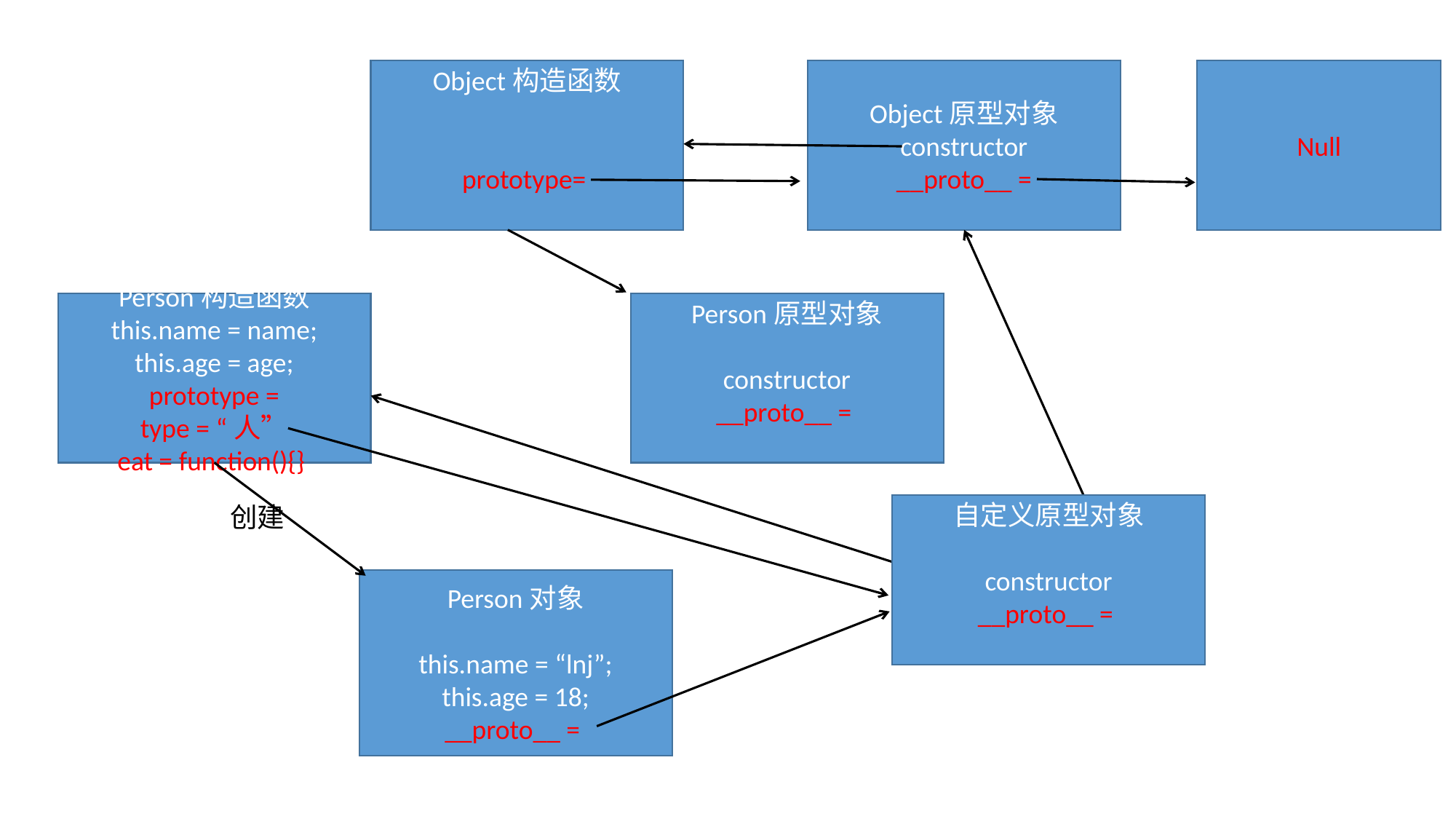

Object构造函数

prototype=

Object原型对象
constructor
__proto__ =
Null
Person构造函数
this.name = name;
this.age = age;
prototype =
type = “人”
eat = function(){}
Person原型对象

constructor
__proto__ =

创建
自定义原型对象

constructor
__proto__ =

Person对象

this.name = “lnj”;
this.age = 18;
__proto__ =